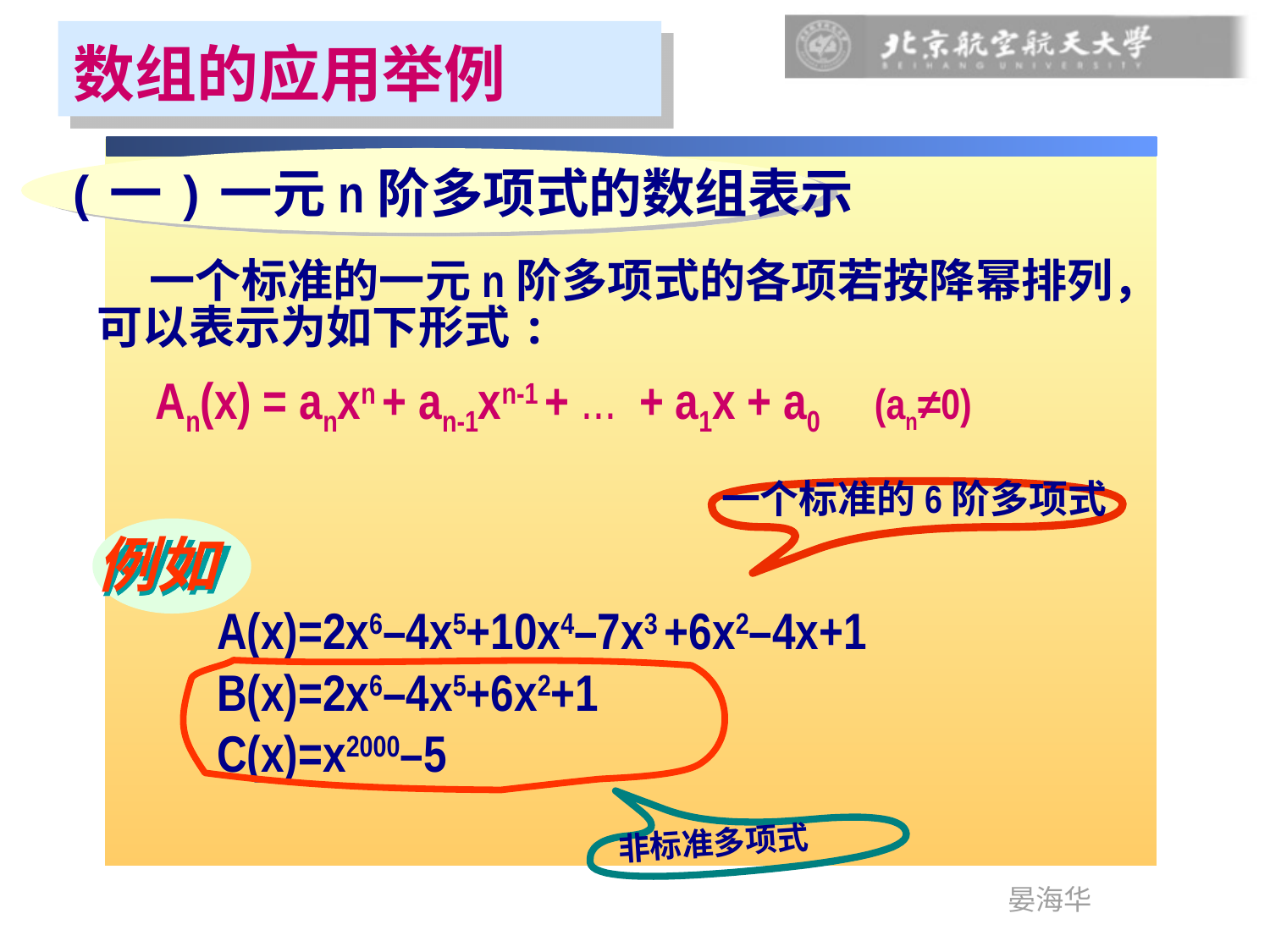

数组的应用举例

(一)一元n阶多项式的数组表示
    一个标准的一元n阶多项式的各项若按降幂排列，可以表示为如下形式:
      An(x) = anxn + an-1xn-1 + ...  + a1x + a0        (an≠0)
一个标准的6阶多项式

例如
   A(x)=2x6–4x5+10x4–7x3 +6x2–4x+1
   B(x)=2x6–4x5+6x2+1
   C(x)=x2000–5

非标准多项式